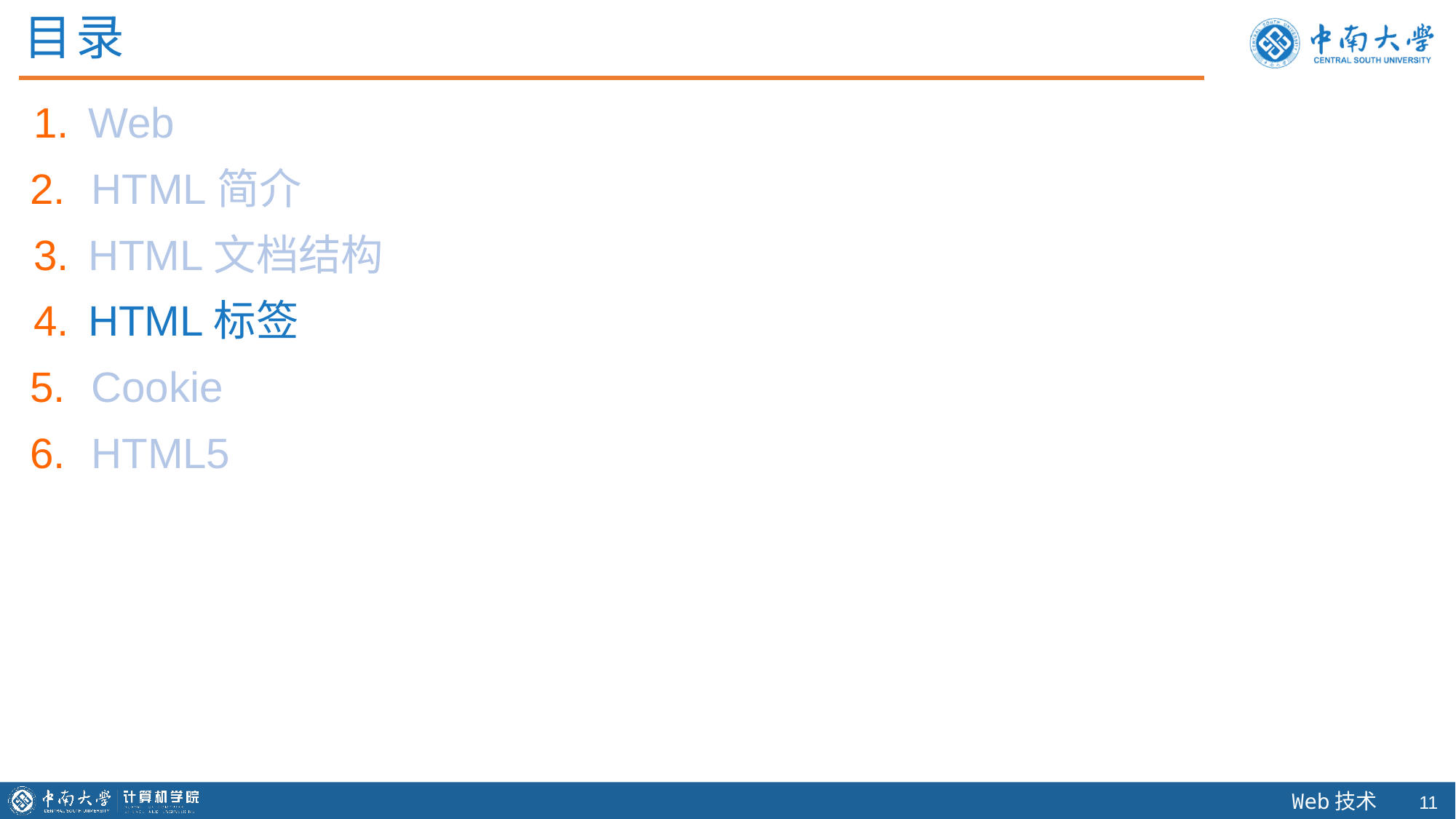

目录
Web
HTML简介
HTML文档结构
HTML标签
Cookie
HTML5

11